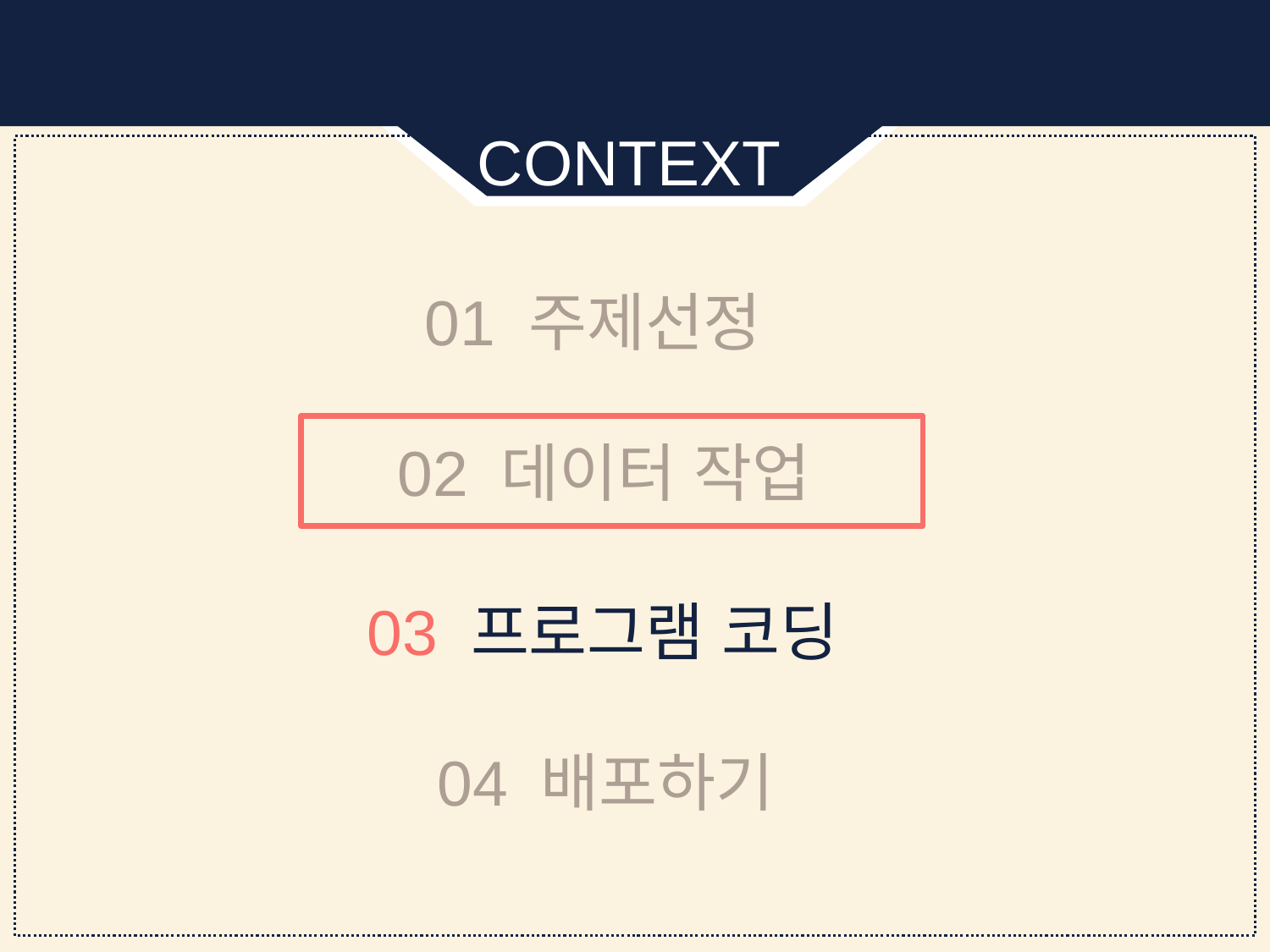

CONTEXT

01 주제선정

02 데이터 작업
03 프로그램 코딩
04 배포하기